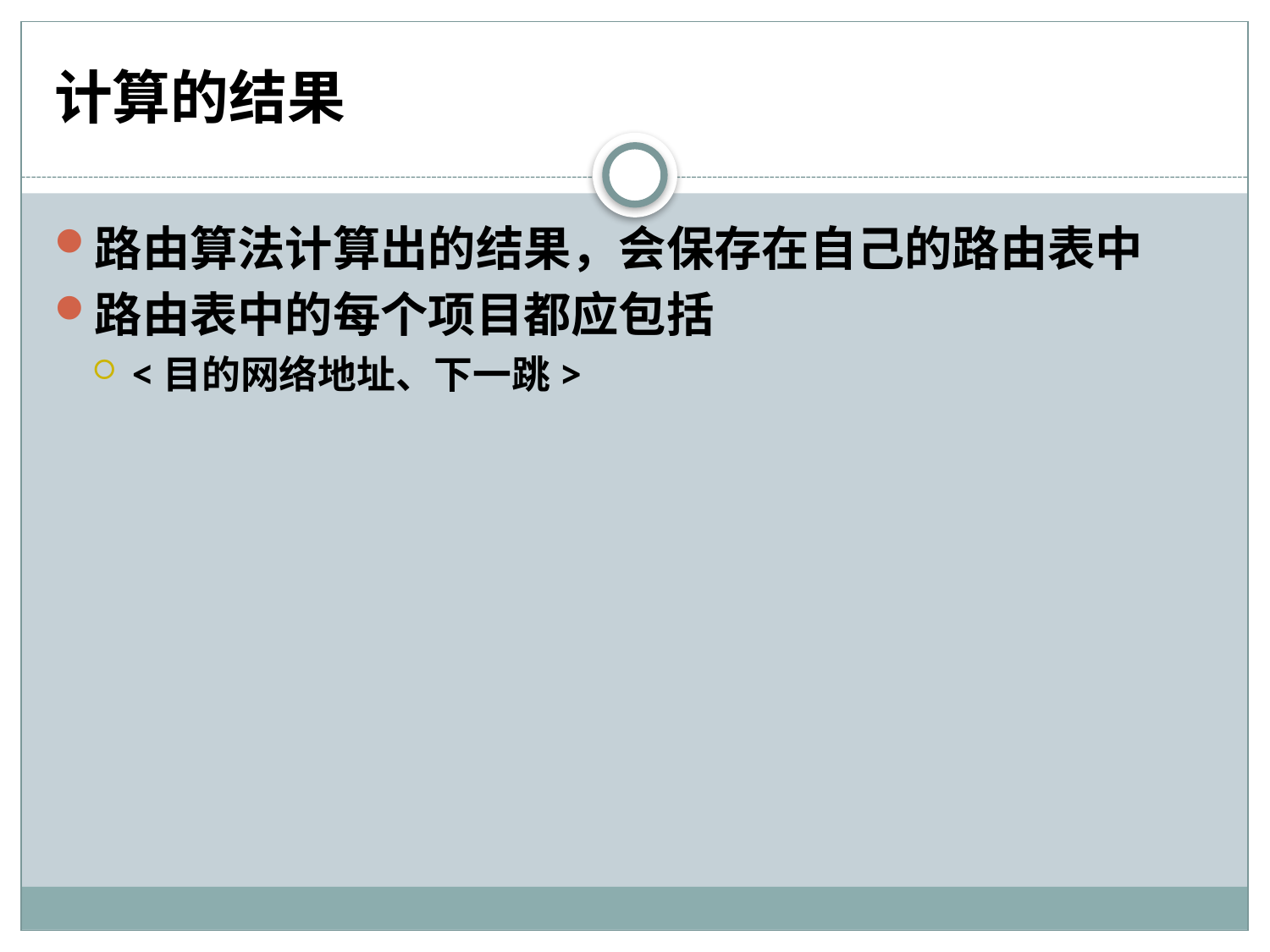

# 计算的结果
路由算法计算出的结果，会保存在自己的路由表中
路由表中的每个项目都应包括
<目的网络地址、下一跳>